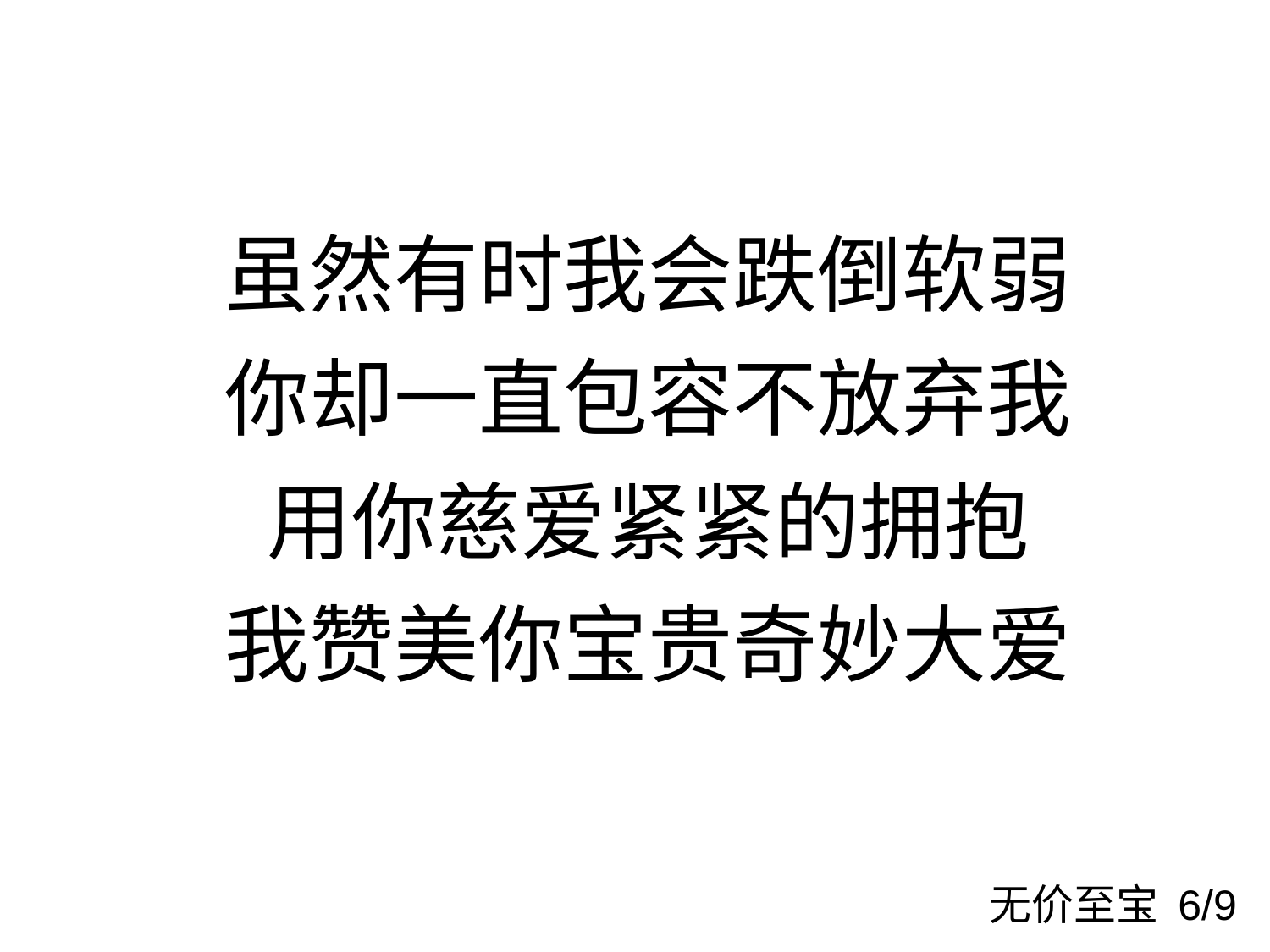

虽然有时我会跌倒软弱
你却一直包容不放弃我
用你慈爱紧紧的拥抱
我赞美你宝贵奇妙大爱
无价至宝 6/9